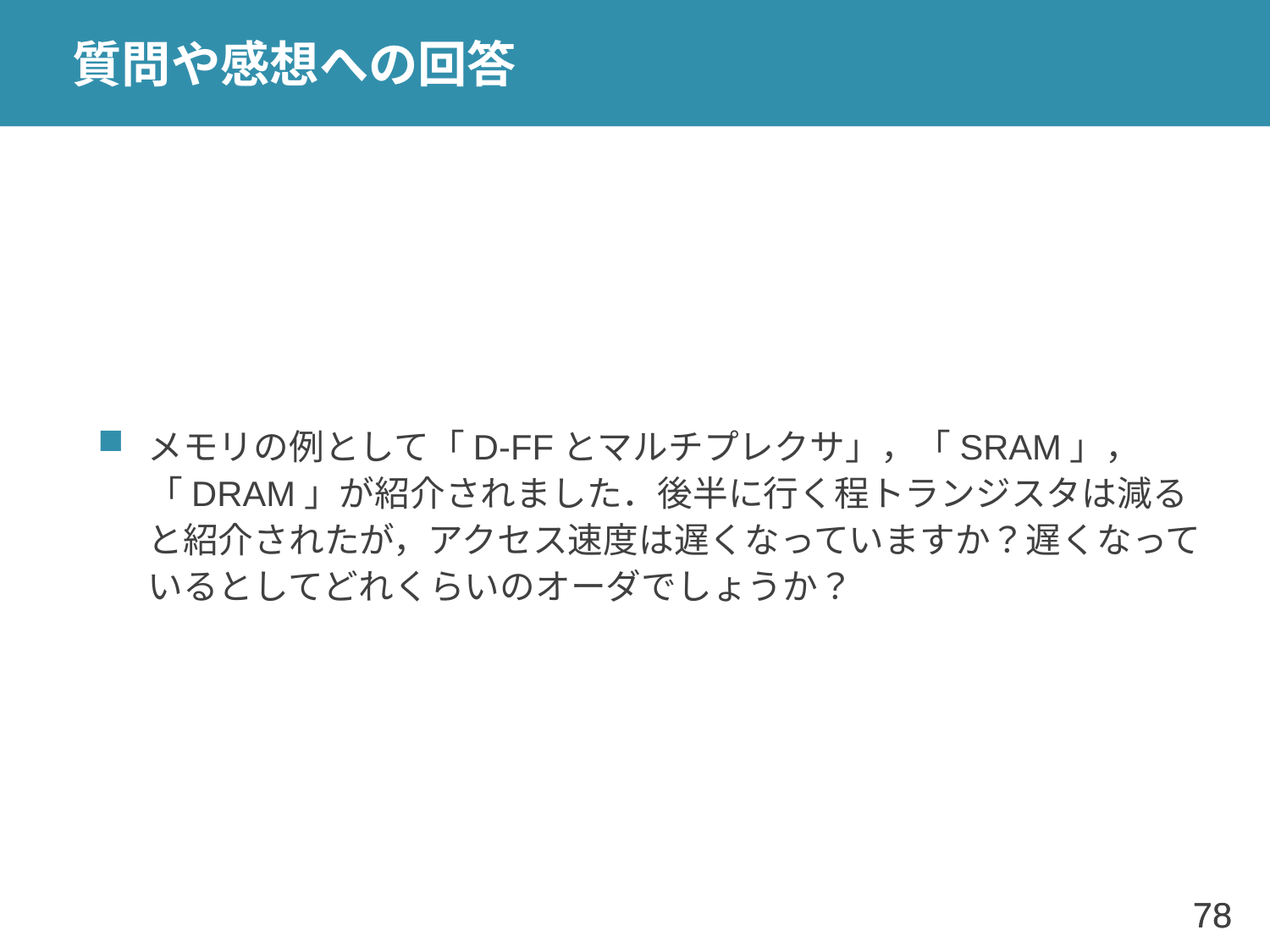

# 質問や感想への回答
メモリの例として「D-FFとマルチプレクサ」，「SRAM」，「DRAM」が紹介されました．後半に行く程トランジスタは減ると紹介されたが，アクセス速度は遅くなっていますか？遅くなっているとしてどれくらいのオーダでしょうか？